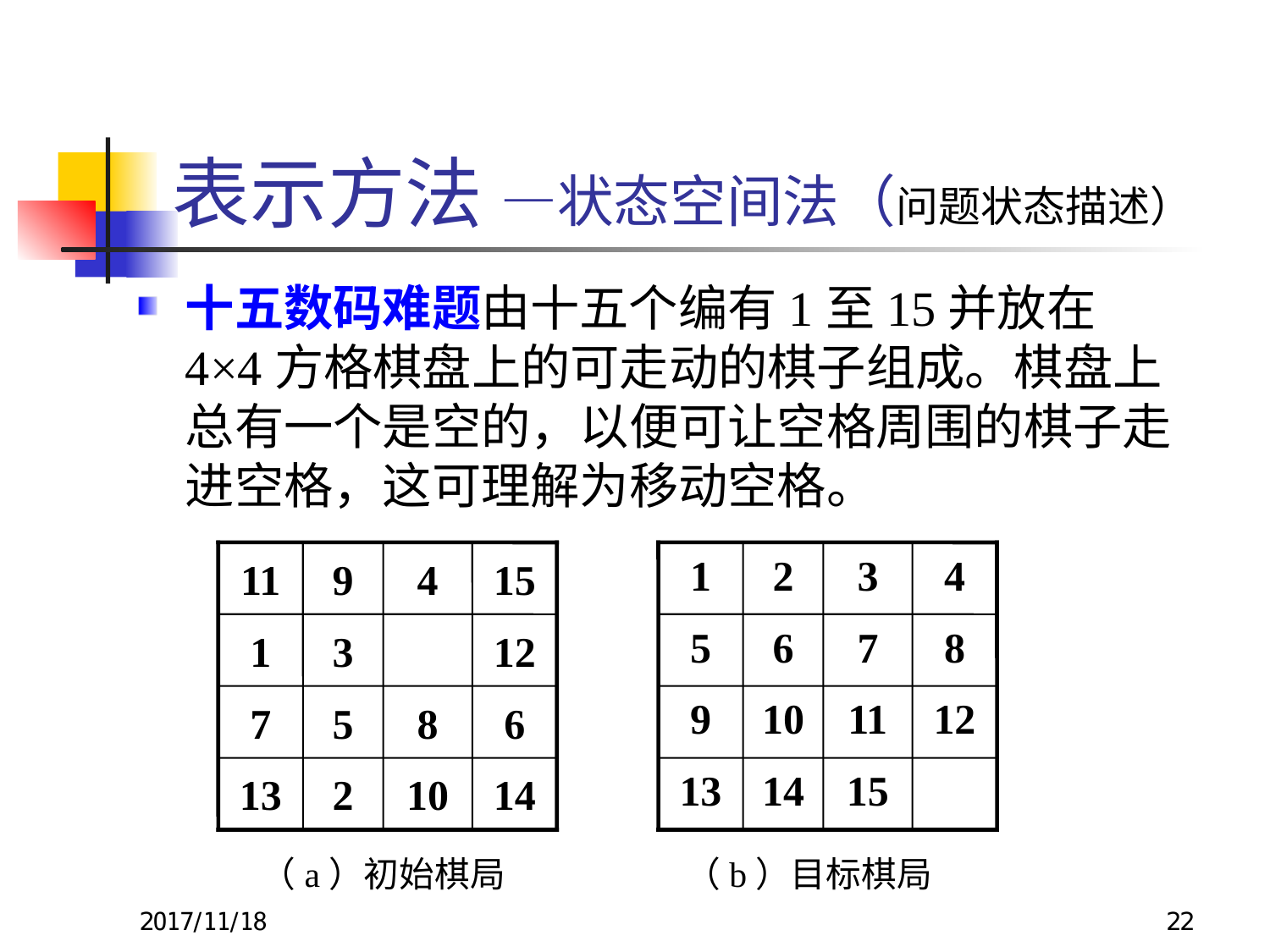

# 表示方法 —状态空间法（问题状态描述）
十五数码难题由十五个编有1至15并放在4×4方格棋盘上的可走动的棋子组成。棋盘上总有一个是空的，以便可让空格周围的棋子走进空格，这可理解为移动空格。

11

9

4

15

1

3

12
7

5
8
6
13

2
10
14

1

2

3

4

5

6
7
8
9

10
11
12
13

14
15

    （a）初始棋局                       （b）目标棋局
2017/11/18
22